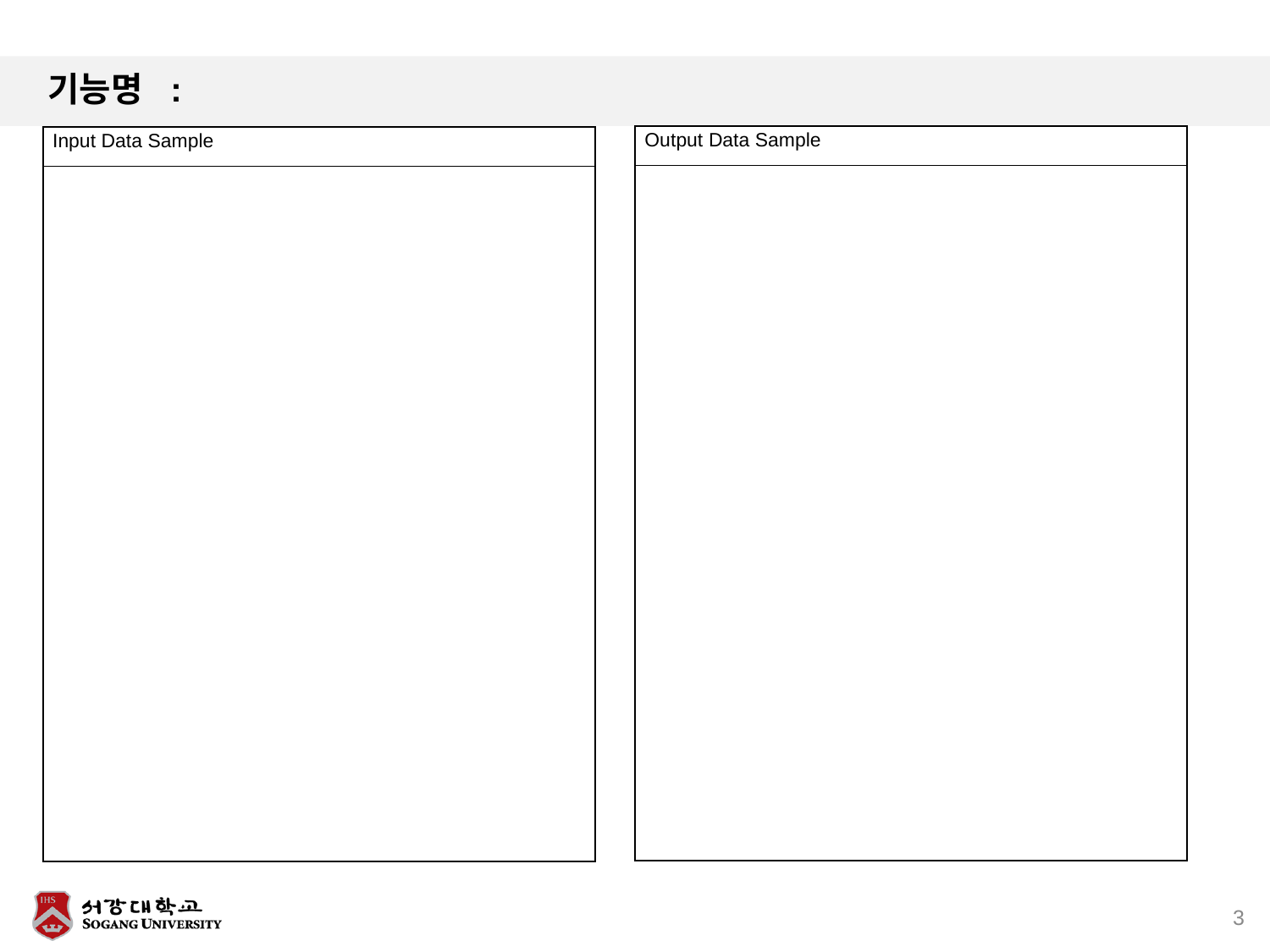

# 기능명  :
| Output Data Sample |
| --- |
|  |
| Input Data Sample |
| --- |
|  |
3